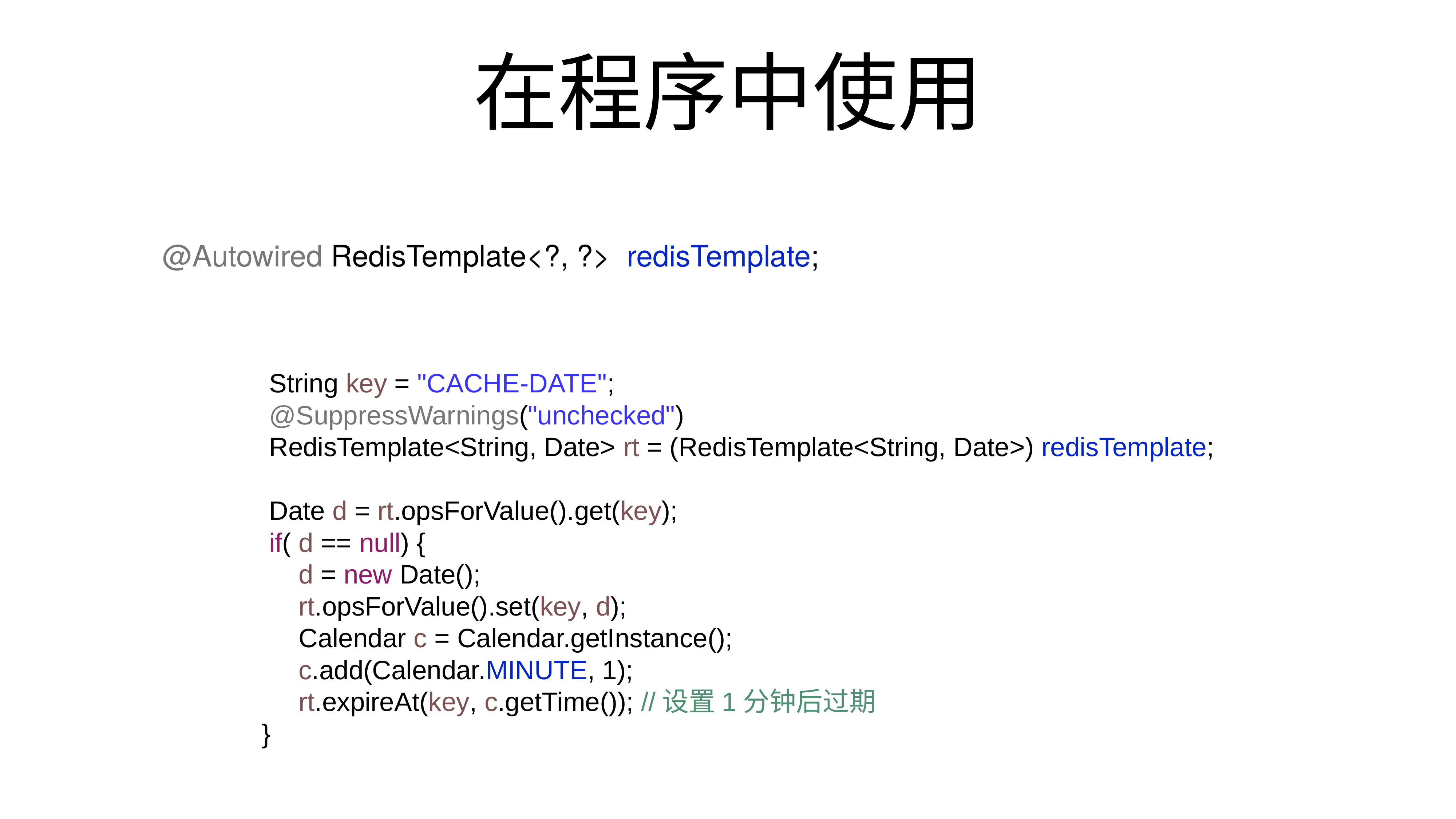

# 在程序中使用
@Autowired RedisTemplate<?, ?>  redisTemplate;

        String key = "CACHE-DATE";
        @SuppressWarnings("unchecked")
        RedisTemplate<String, Date> rt = (RedisTemplate<String, Date>) redisTemplate;

        Date d = rt.opsForValue().get(key);
        if( d == null) {
            d = new Date();
            rt.opsForValue().set(key, d);
            Calendar c = Calendar.getInstance();
            c.add(Calendar.MINUTE, 1);
            rt.expireAt(key, c.getTime()); //设置1分钟后过期
       }